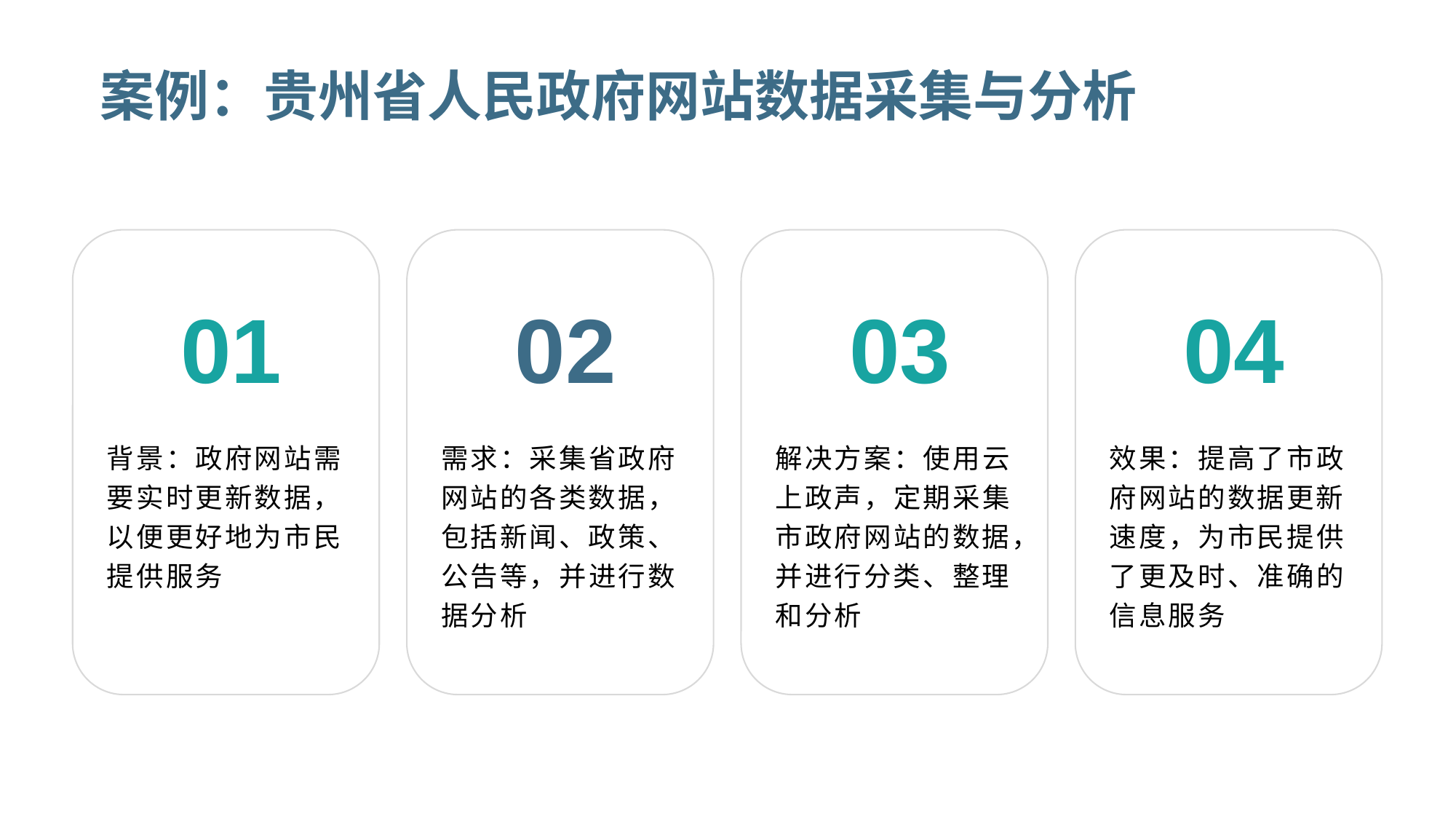

# 案例：贵州省人民政府网站数据采集与分析

01
02
03
04
背景：政府网站需要实时更新数据，以便更好地为市民提供服务
需求：采集省政府网站的各类数据，包括新闻、政策、公告等，并进行数据分析
解决方案：使用云上政声，定期采集市政府网站的数据，并进行分类、整理和分析
效果：提高了市政府网站的数据更新速度，为市民提供了更及时、准确的信息服务